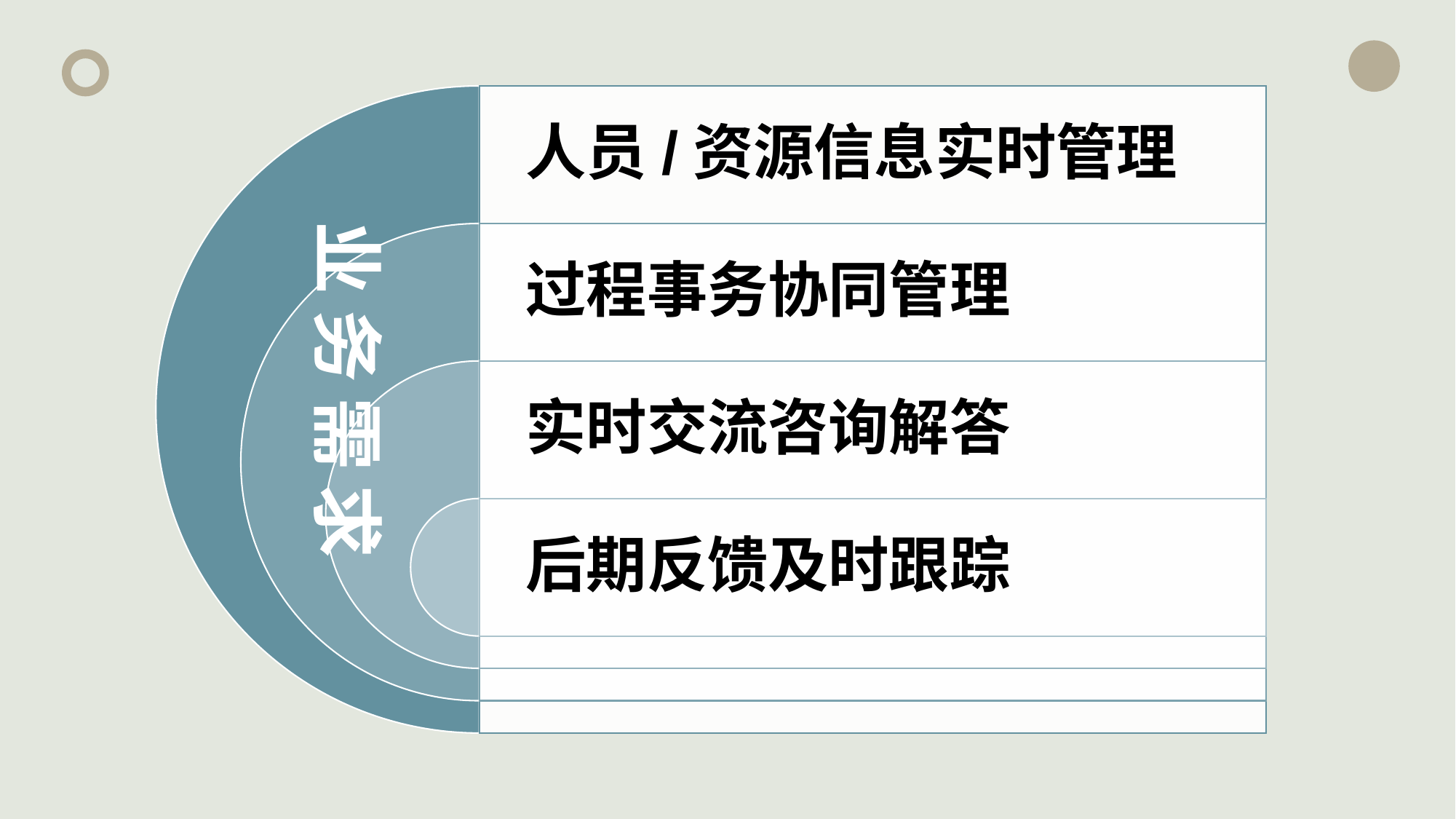

人员/资源信息实时管理
 过程事务协同管理
 实时交流咨询解答
 后期反馈及时跟踪
业务需求